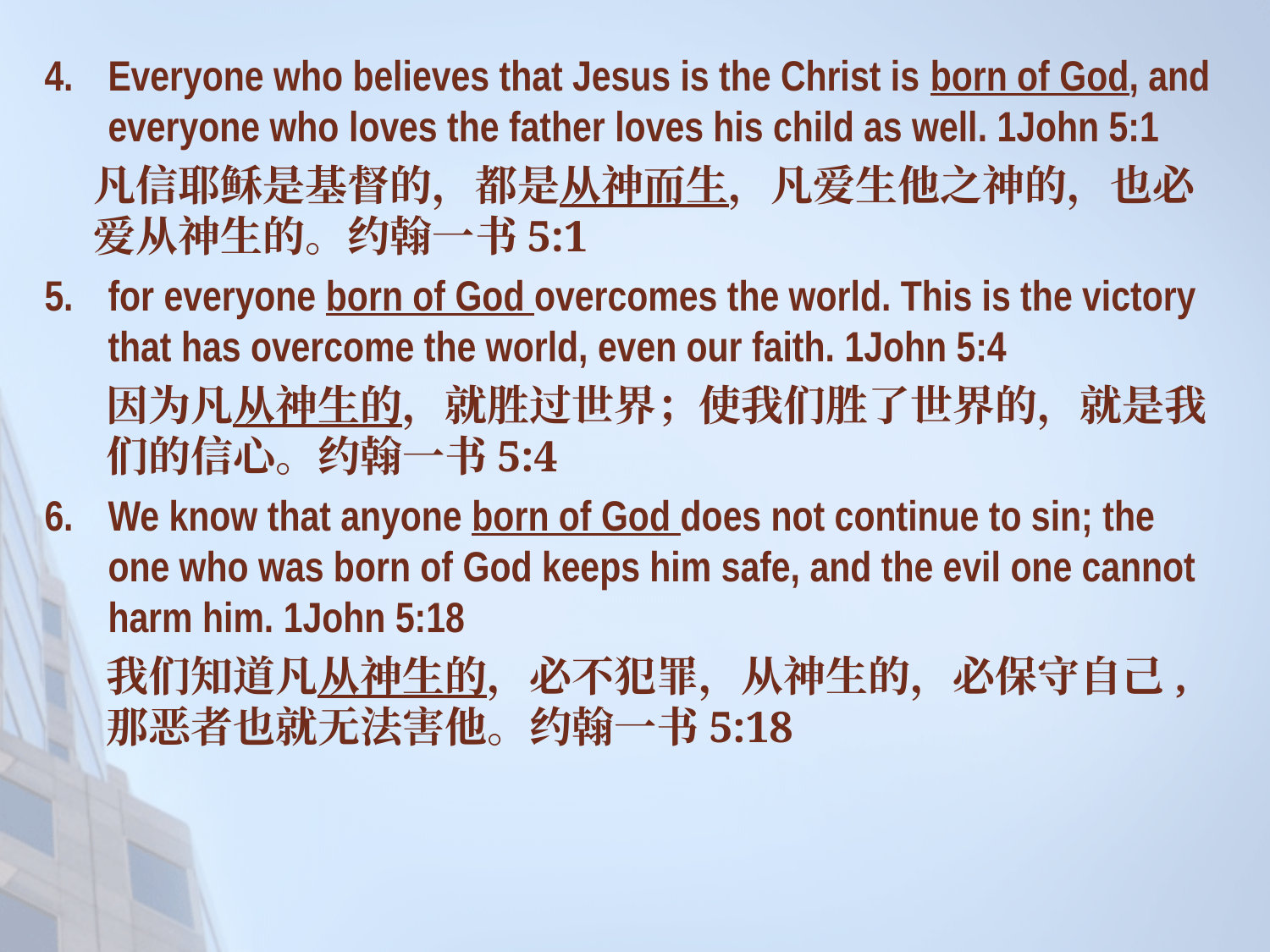

Everyone who believes that Jesus is the Christ is born of God, and everyone who loves the father loves his child as well. 1John 5:1
凡信耶稣是基督的，都是从神而生，凡爱生他之神的，也必爱从神生的。约翰一书5:1
for everyone born of God overcomes the world. This is the victory that has overcome the world, even our faith. 1John 5:4
因为凡从神生的，就胜过世界；使我们胜了世界的，就是我们的信心。约翰一书5:4
We know that anyone born of God does not continue to sin; the one who was born of God keeps him safe, and the evil one cannot harm him. 1John 5:18
我们知道凡从神生的，必不犯罪，从神生的，必保守自己,那恶者也就无法害他。约翰一书5:18